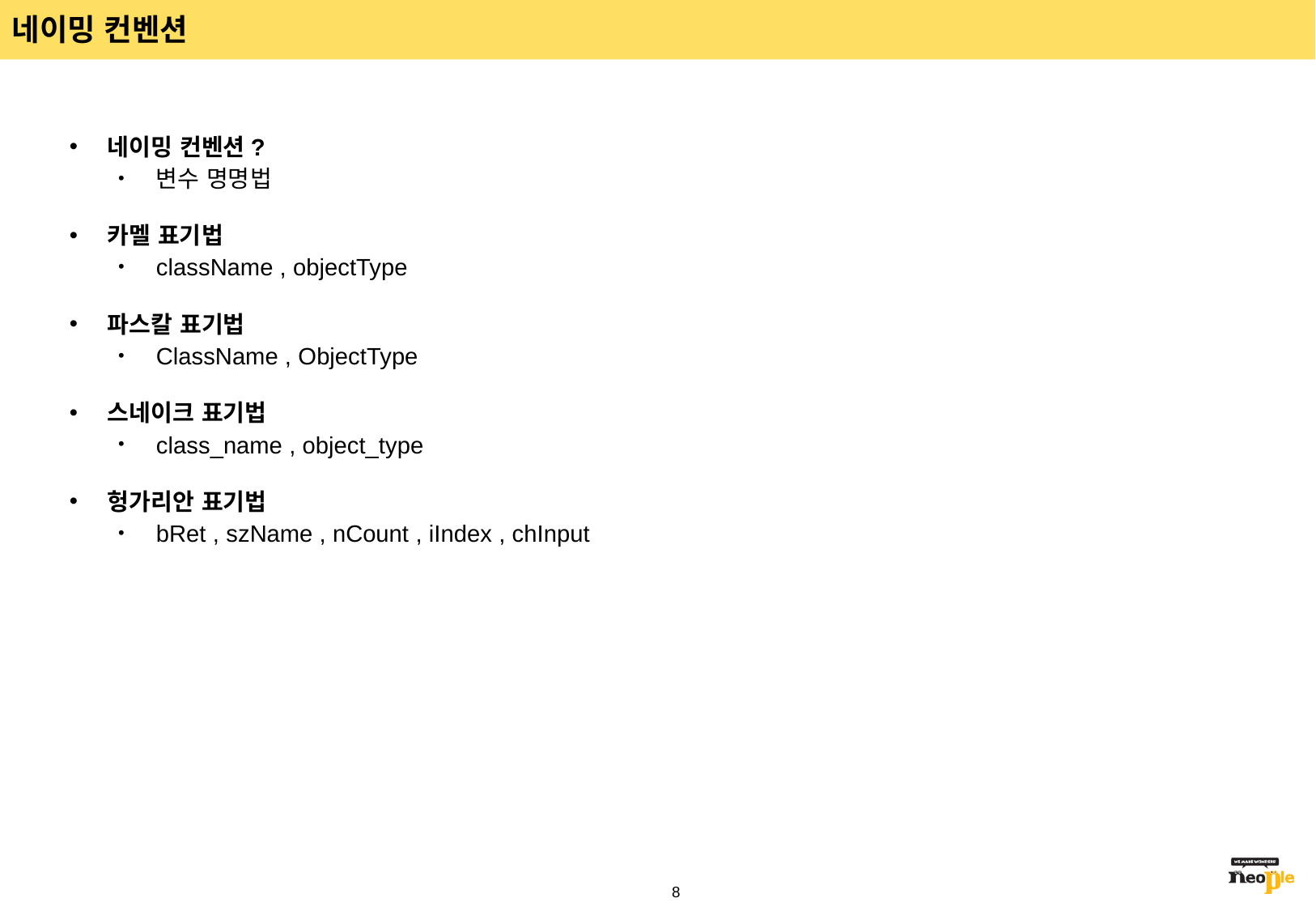

# 네이밍 컨벤션
네이밍 컨벤션?
변수 명명법
카멜 표기법
className , objectType
파스칼 표기법
ClassName , ObjectType
스네이크 표기법
class_name , object_type
헝가리안 표기법
bRet , szName , nCount , iIndex , chInput